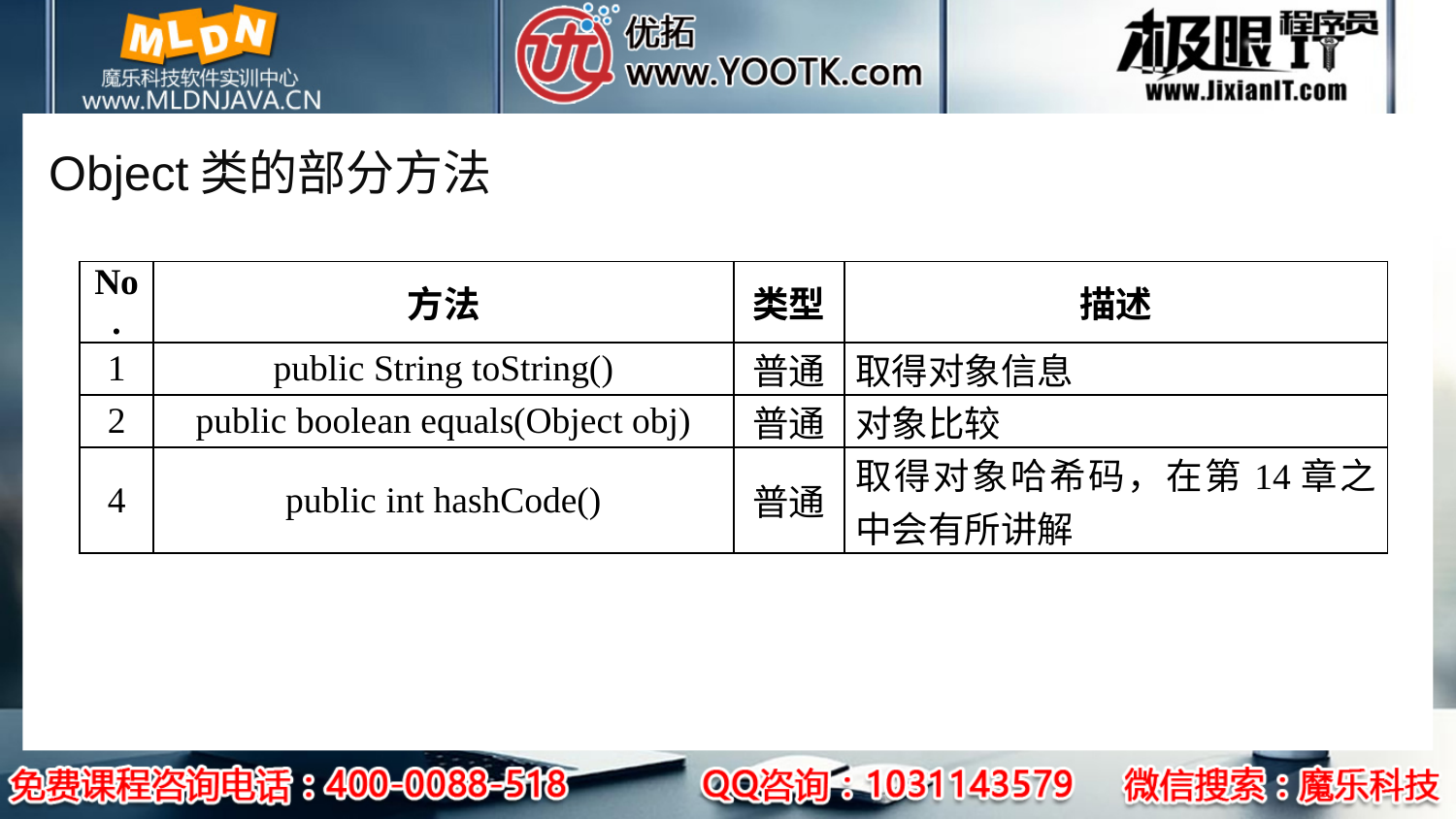

# Object类的部分方法
| No. | 方法 | 类型 | 描述 |
| --- | --- | --- | --- |
| 1 | public String toString() | 普通 | 取得对象信息 |
| 2 | public boolean equals(Object obj) | 普通 | 对象比较 |
| 4 | public int hashCode() | 普通 | 取得对象哈希码，在第14章之中会有所讲解 |